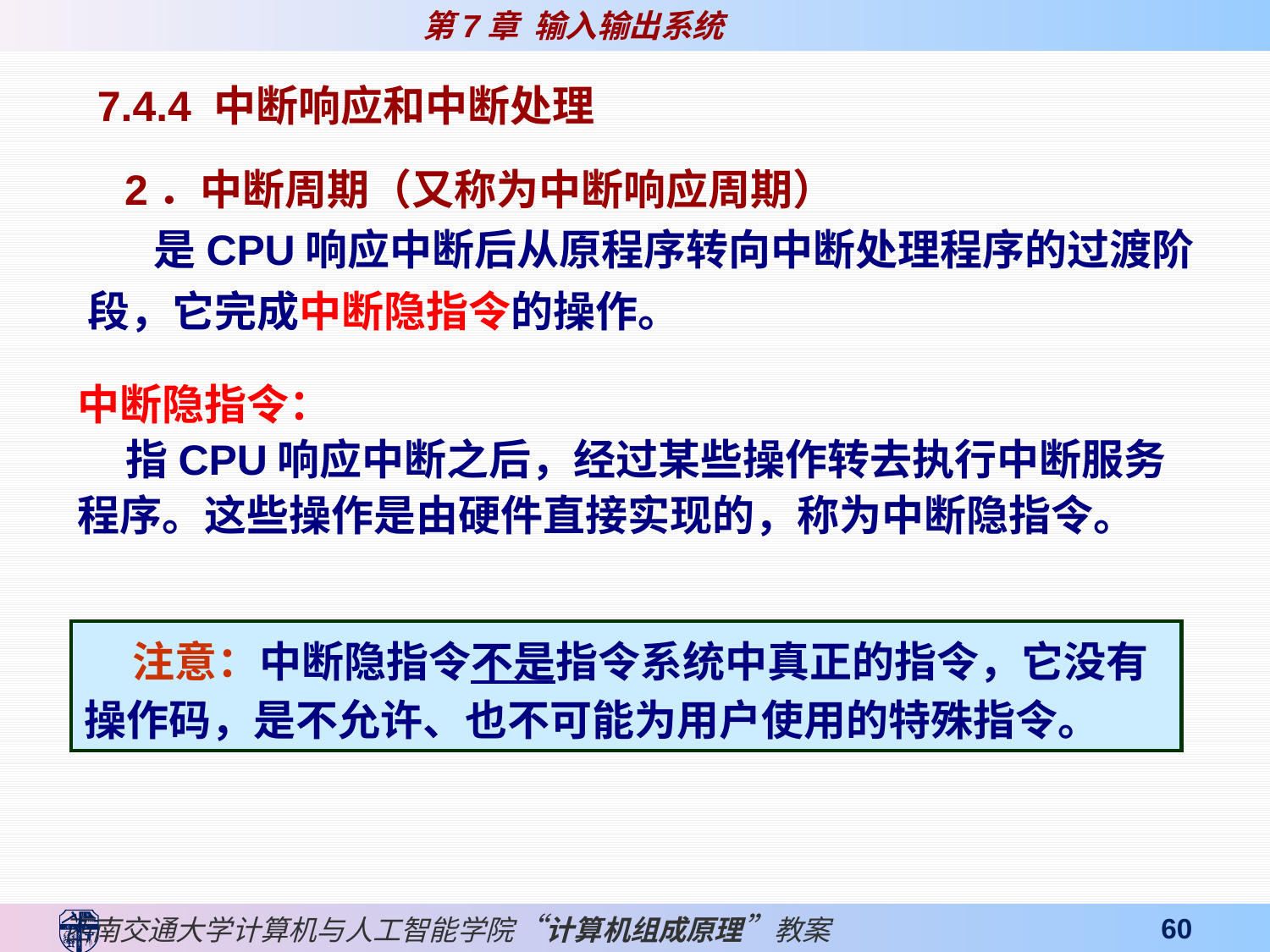

7.4.4 中断响应和中断处理
2．中断周期（又称为中断响应周期）
  是CPU响应中断后从原程序转向中断处理程序的过渡阶段，它完成中断隐指令的操作。
中断隐指令：
    指CPU响应中断之后，经过某些操作转去执行中断服务程序。这些操作是由硬件直接实现的，称为中断隐指令。
    注意：中断隐指令不是指令系统中真正的指令，它没有操作码，是不允许、也不可能为用户使用的特殊指令。